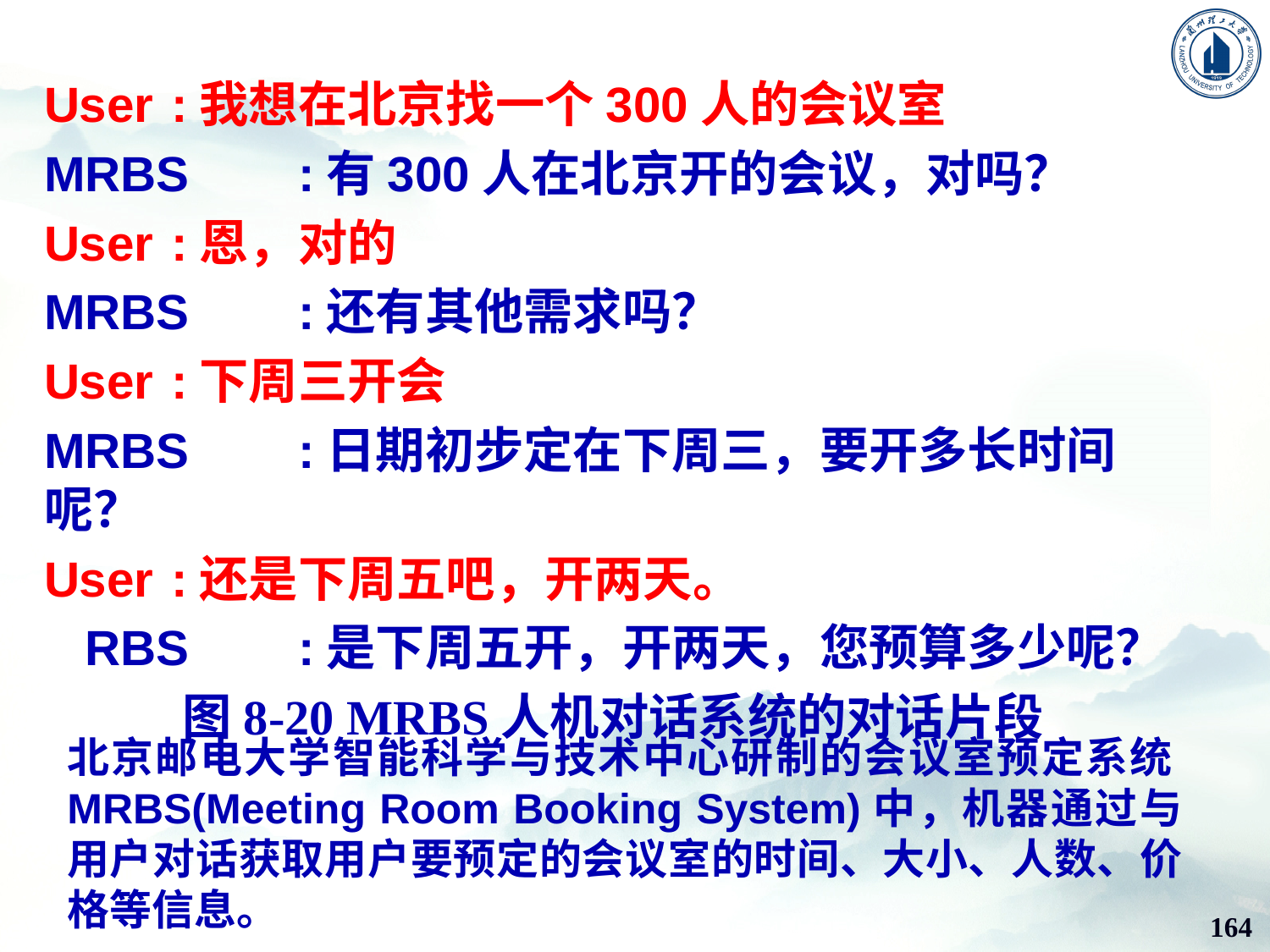

User	:我想在北京找一个300人的会议室
MRBS	:有300人在北京开的会议，对吗？
User	:恩，对的
MRBS	:还有其他需求吗？
User	:下周三开会
MRBS	:日期初步定在下周三，要开多长时间呢？
User	:还是下周五吧，开两天。
MRBS	:是下周五开，开两天，您预算多少呢？
图8-20 MRBS人机对话系统的对话片段

北京邮电大学智能科学与技术中心研制的会议室预定系统MRBS(Meeting Room Booking System)中，机器通过与用户对话获取用户要预定的会议室的时间、大小、人数、价格等信息。
164